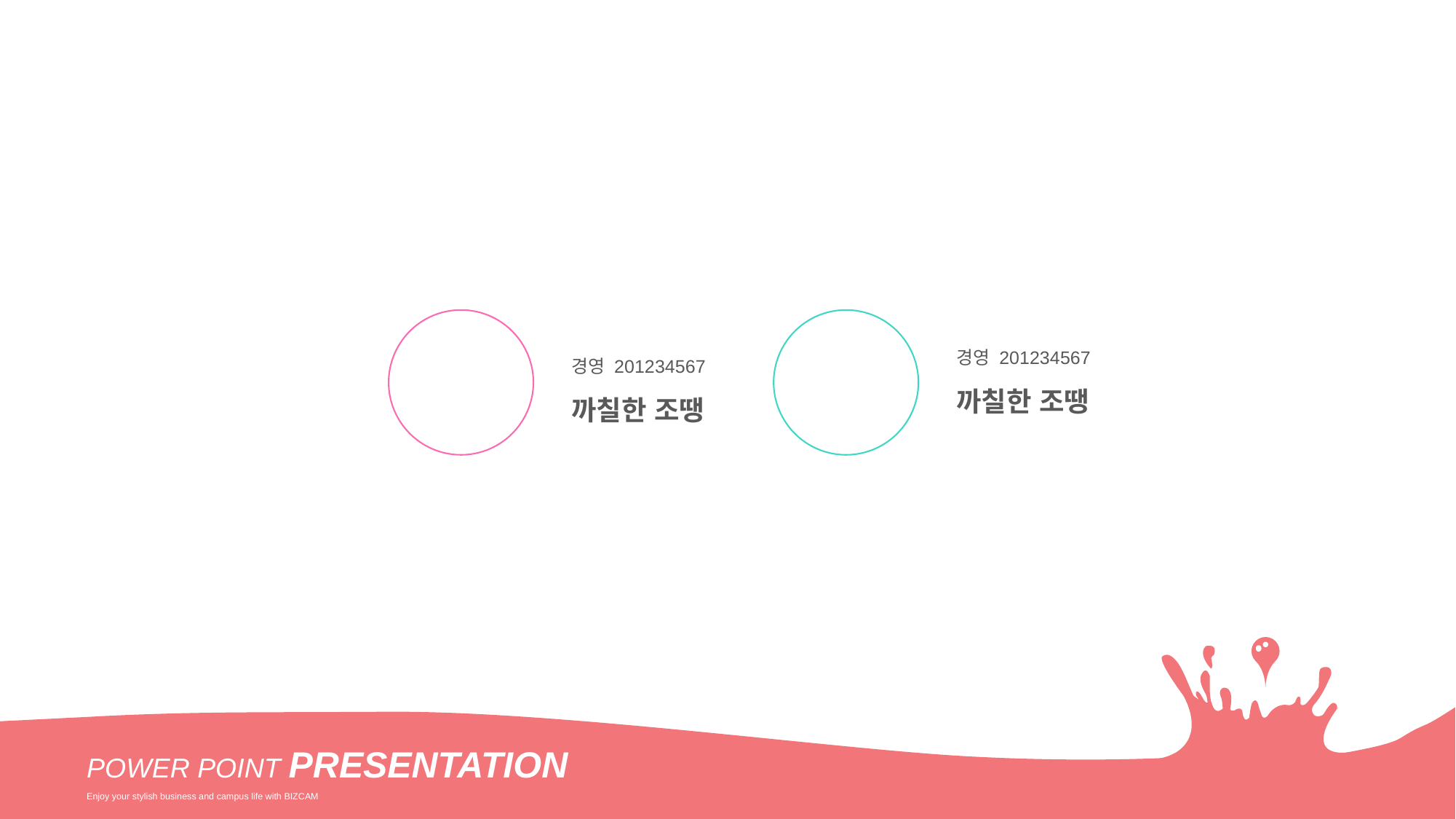

경영 201234567
까칠한 조땡
경영 201234567
까칠한 조땡

POWER POINT PRESENTATION
Enjoy your stylish business and campus life with BIZCAM